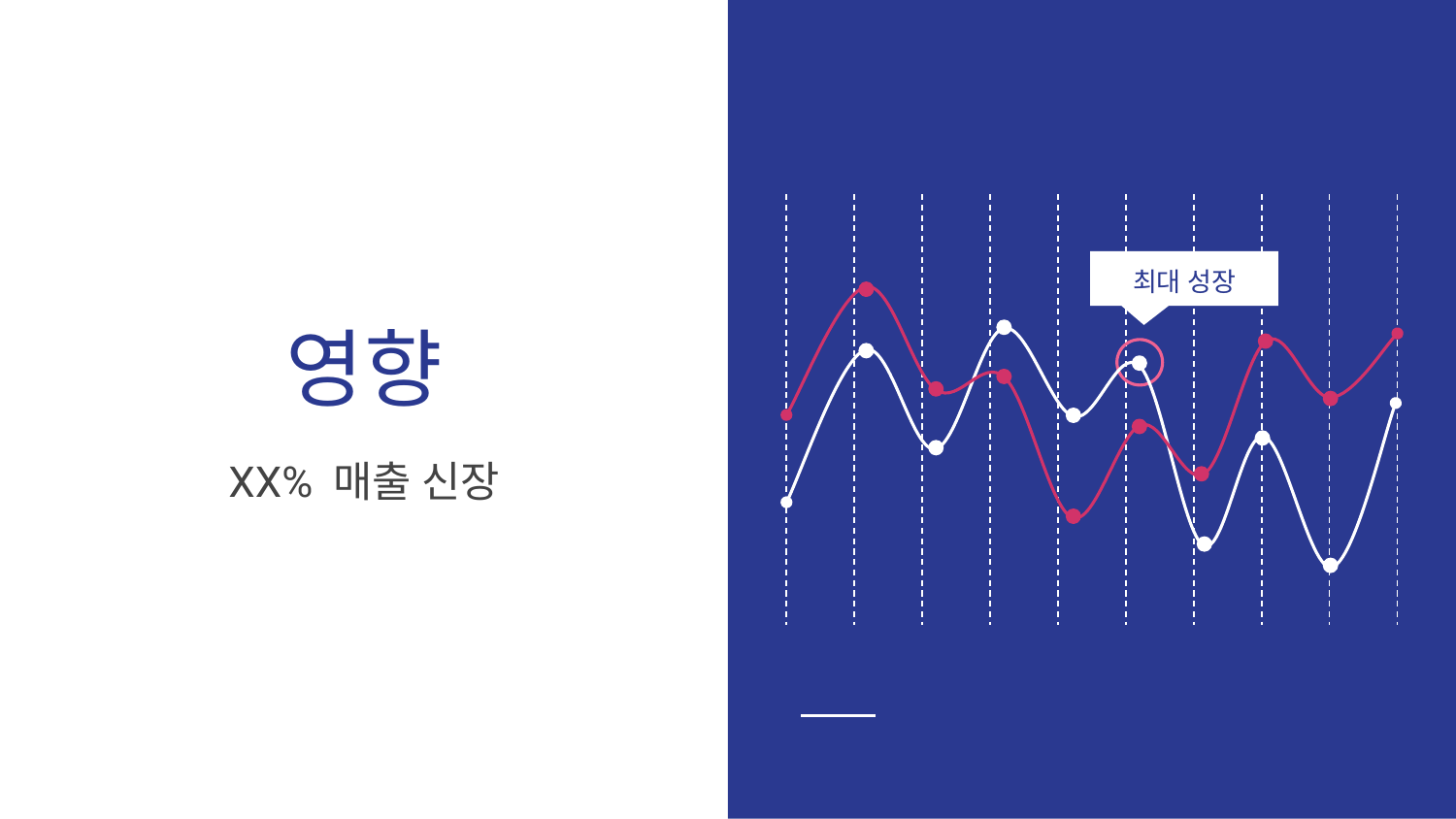

# 영향

최대 성장

XX% 매출 신장